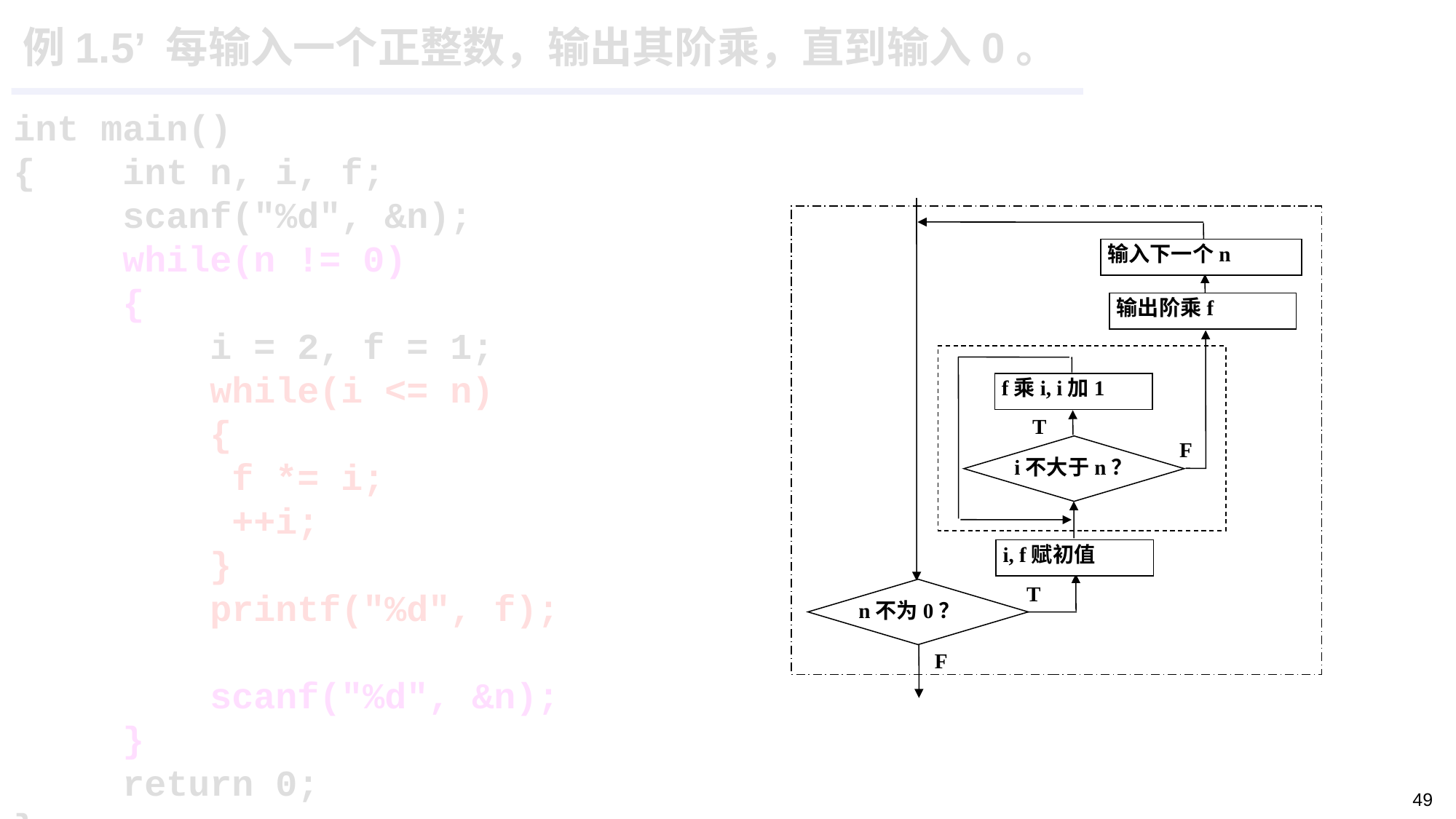

例1.5’ 每输入一个正整数，输出其阶乘，直到输入0。
int main()
{	int n, i, f;
	scanf("%d", &n);
	while(n != 0)
	{
	    i = 2, f = 1;
	    while(i <= n)
	    {
	    	f *= i;
	    	++i;
	    }
	    printf("%d", f);

	    scanf("%d", &n);
	}
	return 0;
}

输入下一个n

输出阶乘f

f乘i, i加1

T
F

i不大于n？

i, f赋初值

T

n不为0？

F
49